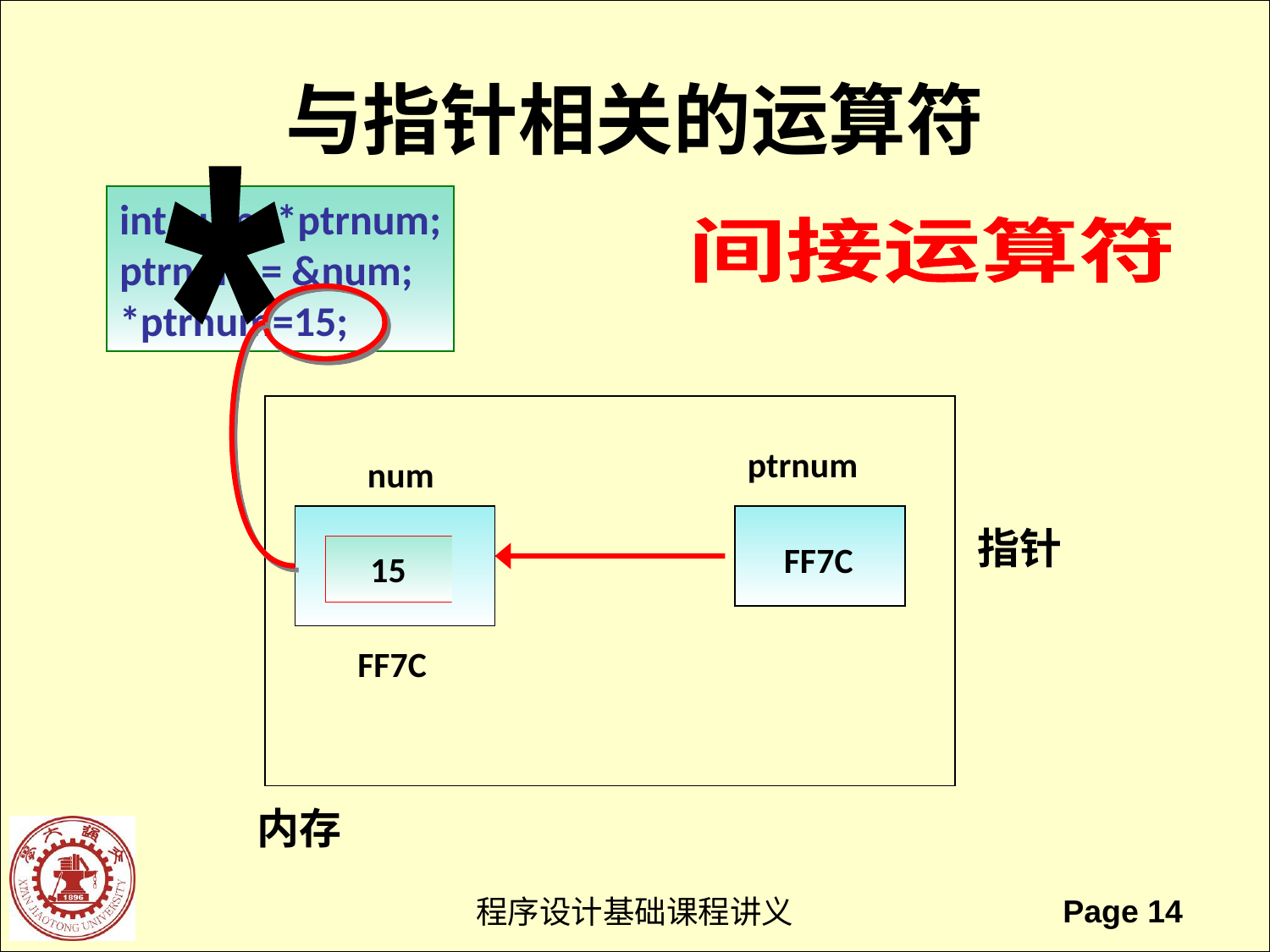

# 与指针相关的运算符
*
int num, *ptrnum;
ptrnum = &num;
*ptrnum=15;
间接运算符

ptrnum
num
100

FF7C
内存
指针

FF7C
15
14